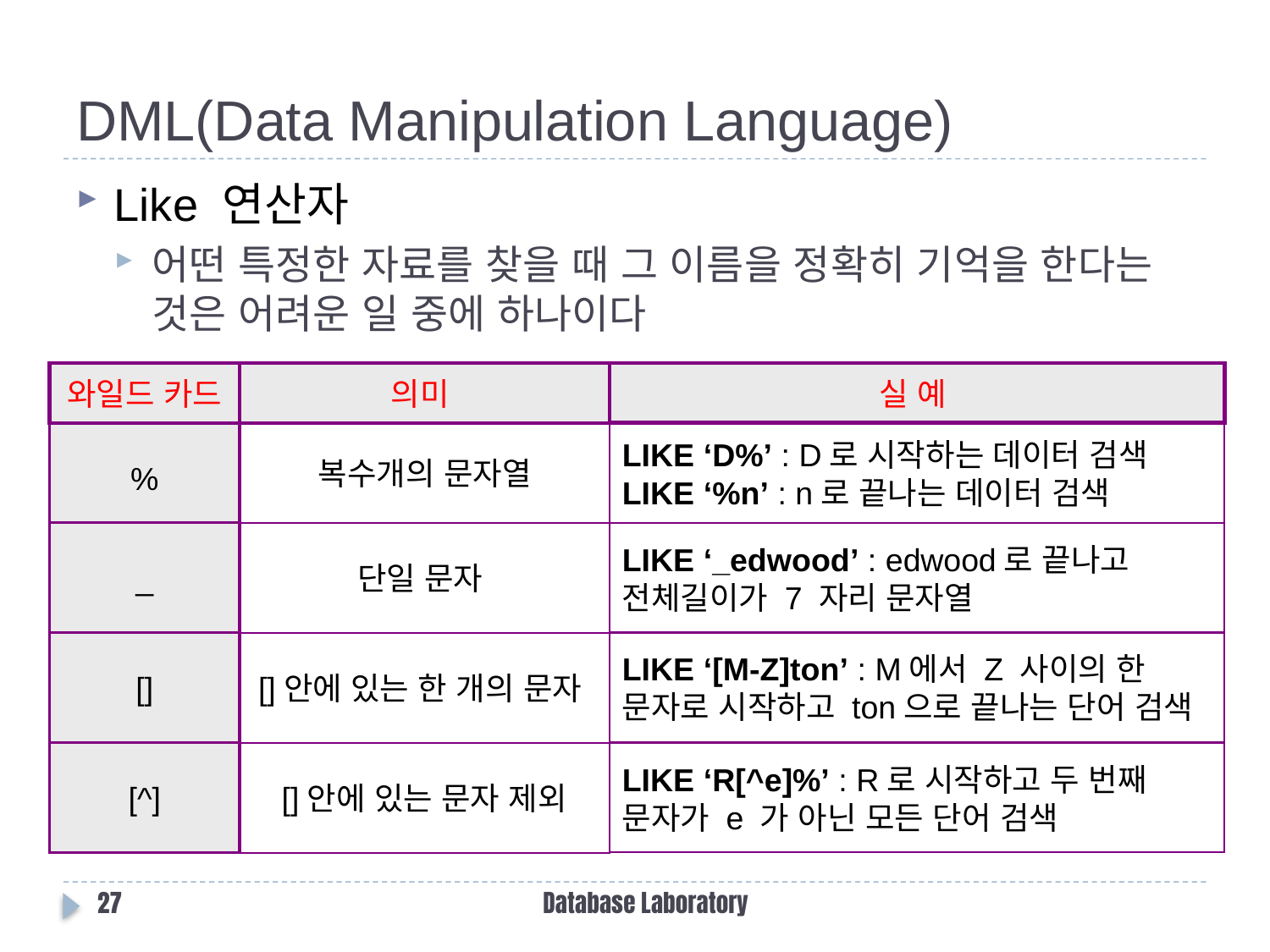

# DML(Data Manipulation Language)
Like 연산자
어떤 특정한 자료를 찾을 때 그 이름을 정확히 기억을 한다는 것은 어려운 일 중에 하나이다
실 예
와일드 카드
의미
LIKE ‘D%’ : D로 시작하는 데이터 검색
LIKE ‘%n’ : n로 끝나는 데이터 검색
%
복수개의 문자열
LIKE ‘_edwood’ : edwood로 끝나고
전체길이가 7 자리 문자열
_
단일 문자
LIKE ‘[M-Z]ton’ : M에서 Z 사이의 한
문자로 시작하고 ton으로 끝나는 단어 검색
[]
[]안에 있는 한 개의 문자
LIKE ‘R[^e]%’ : R로 시작하고 두 번째
문자가 e 가 아닌 모든 단어 검색
[^]
[]안에 있는 문자 제외
27
Database Laboratory